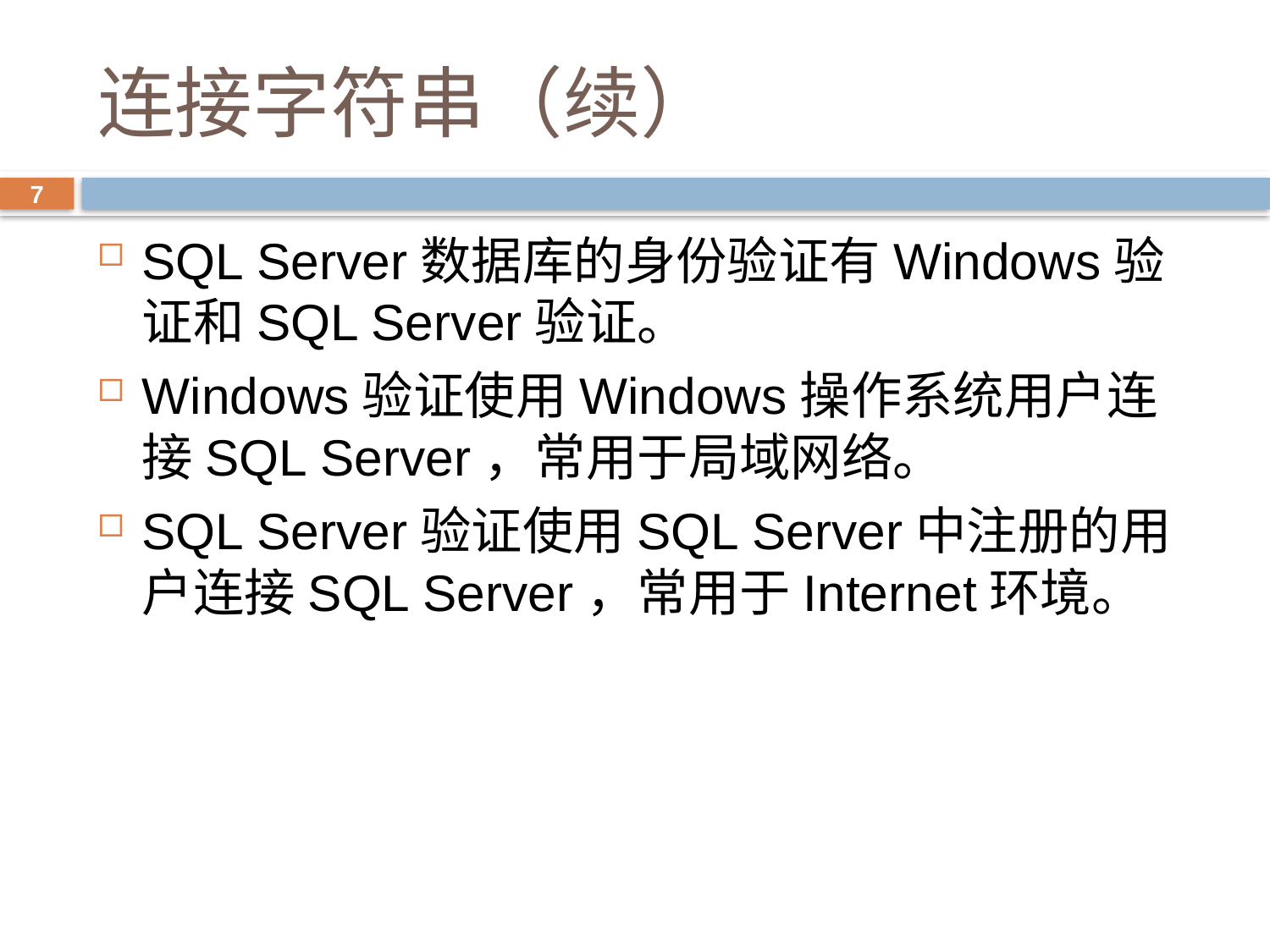

# 连接字符串（续）
7
SQL Server数据库的身份验证有Windows验证和SQL Server验证。
Windows验证使用Windows操作系统用户连接SQL Server，常用于局域网络。
SQL Server验证使用SQL Server中注册的用户连接SQL Server，常用于Internet环境。